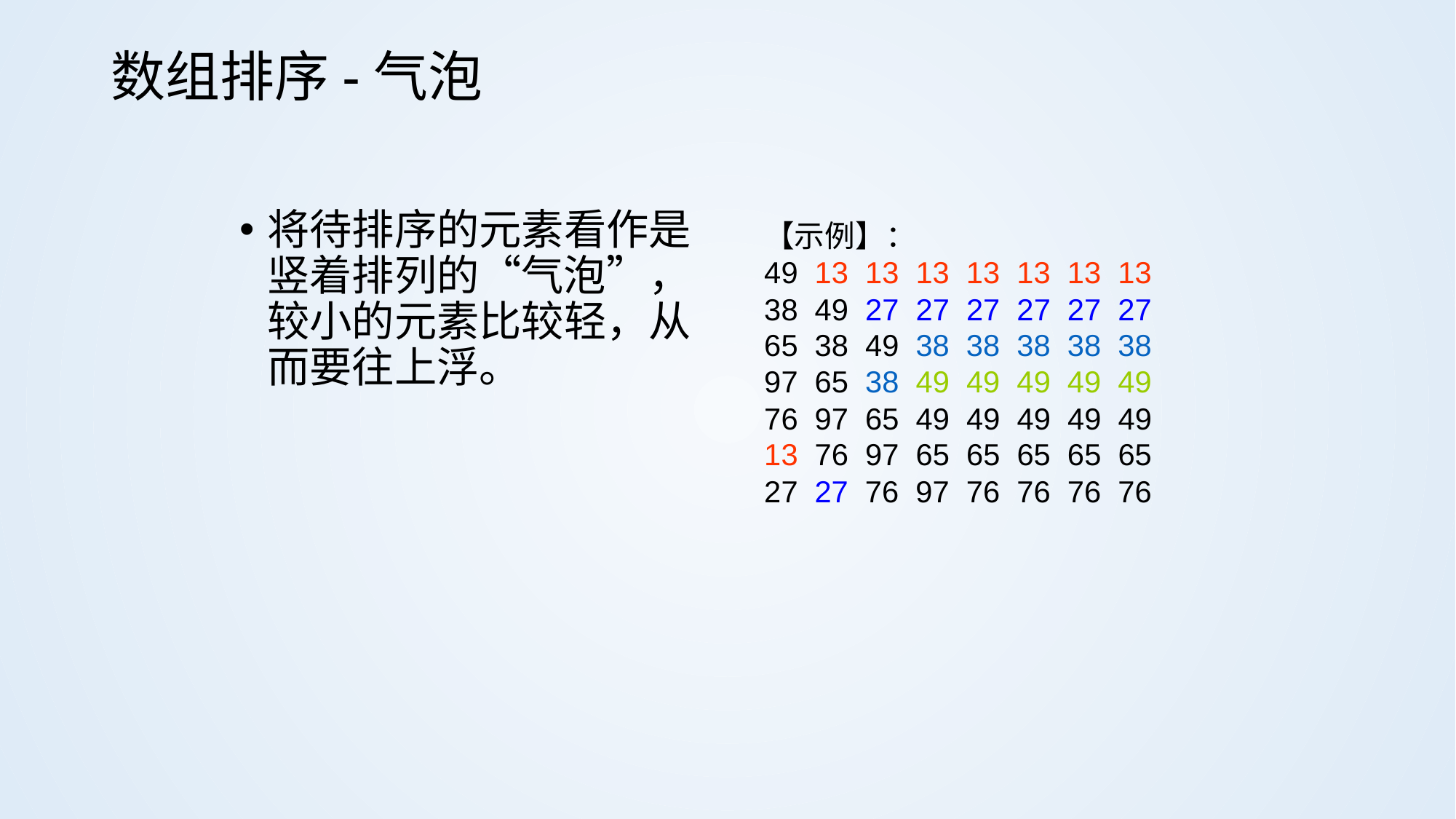

# 数组排序-气泡
将待排序的元素看作是竖着排列的“气泡”，较小的元素比较轻，从而要往上浮。
【示例】：
49  13  13  13  13  13  13  13
38  49  27  27  27  27  27  27
65  38  49  38  38  38  38  38
97  65  38  49  49  49  49  49
76  97  65  49  49  49  49  49
13  76  97  65  65  65  65  65
27  27  76  97  76  76  76  76